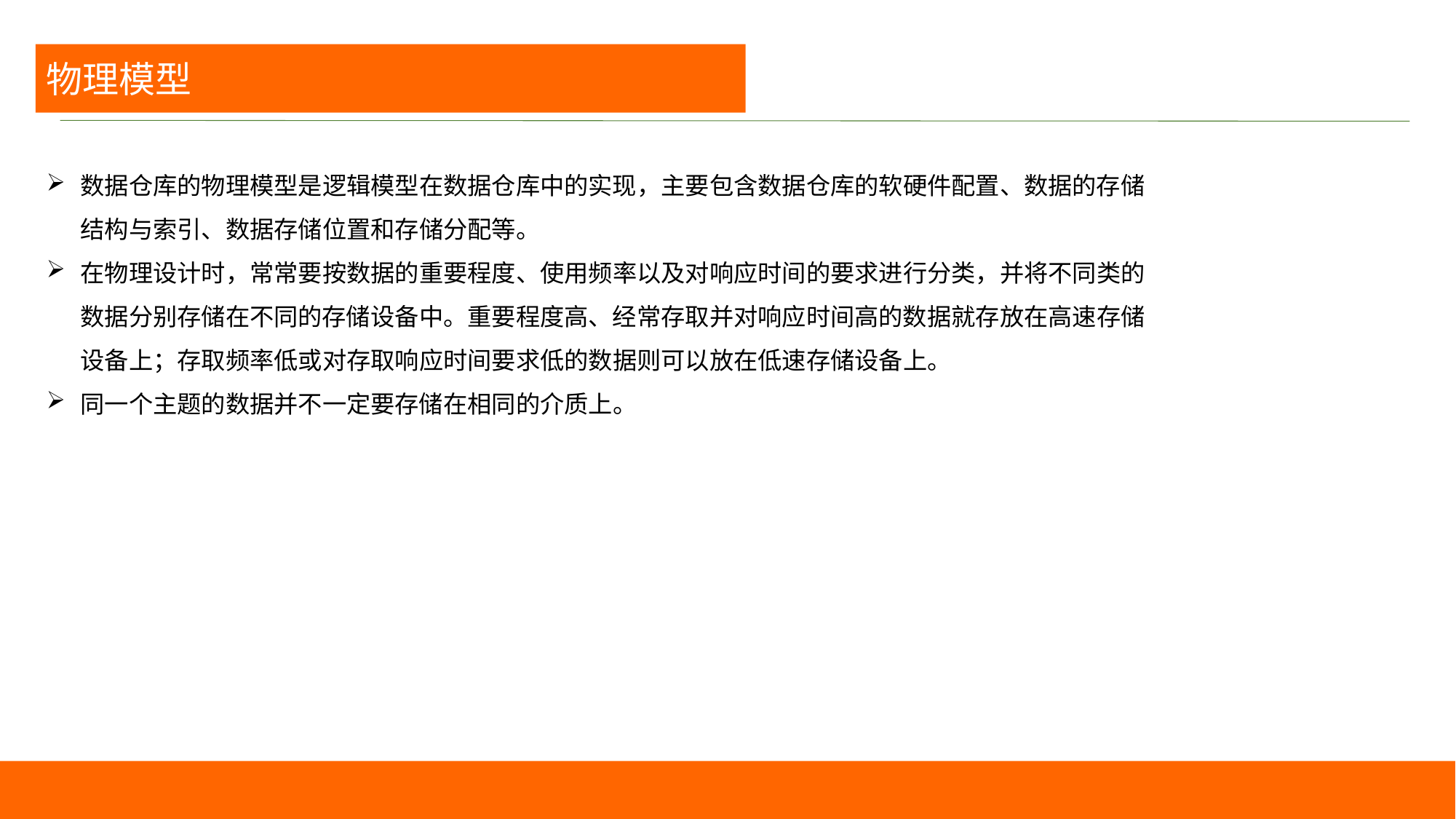

物理模型
数据仓库的物理模型是逻辑模型在数据仓库中的实现，主要包含数据仓库的软硬件配置、数据的存储结构与索引、数据存储位置和存储分配等。
在物理设计时，常常要按数据的重要程度、使用频率以及对响应时间的要求进行分类，并将不同类的数据分别存储在不同的存储设备中。重要程度高、经常存取并对响应时间高的数据就存放在高速存储设备上；存取频率低或对存取响应时间要求低的数据则可以放在低速存储设备上。
同一个主题的数据并不一定要存储在相同的介质上。
55